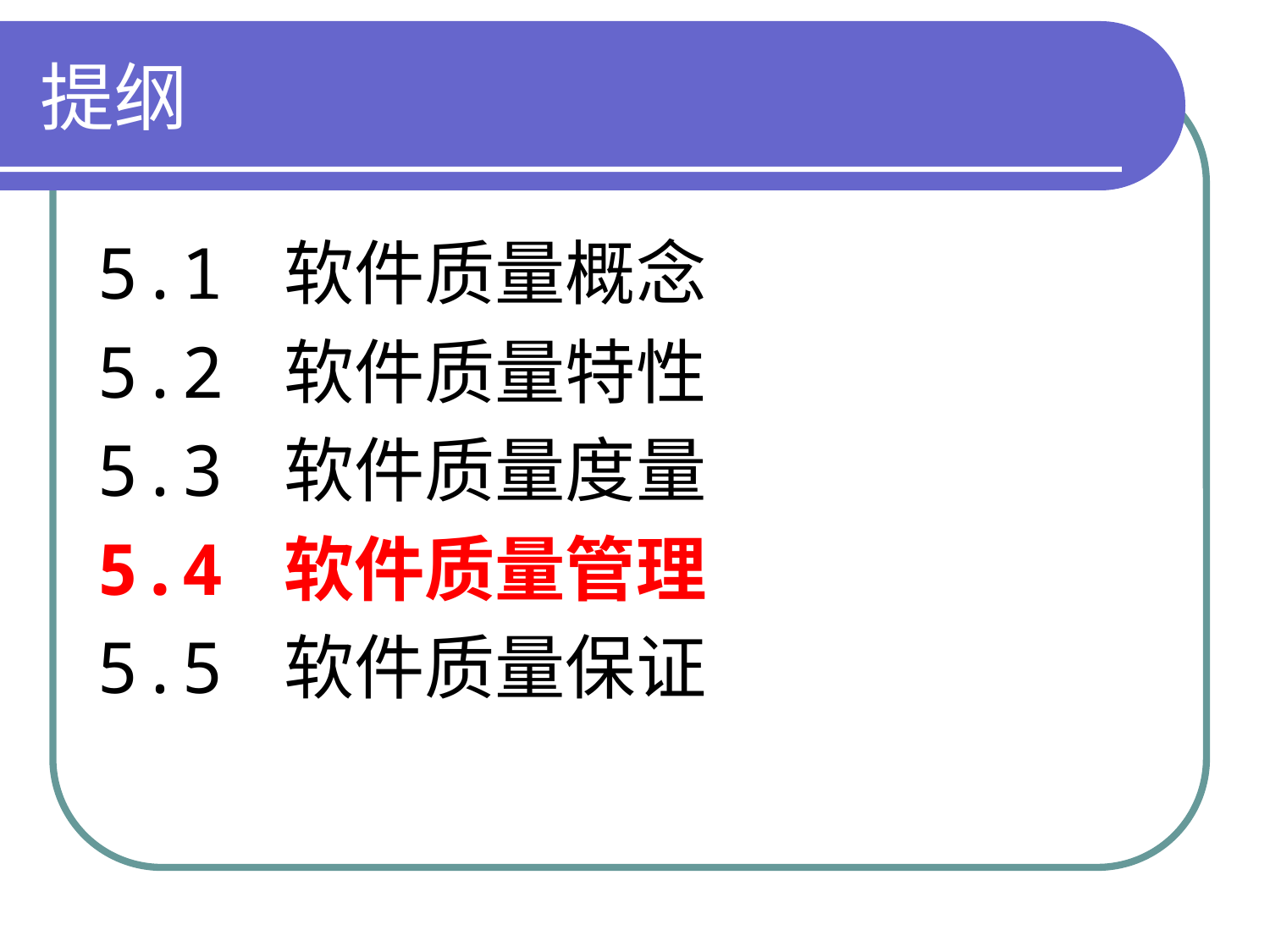

# 提纲
5.1 软件质量概念
5.2 软件质量特性
5.3 软件质量度量
5.4 软件质量管理
5.5 软件质量保证

54